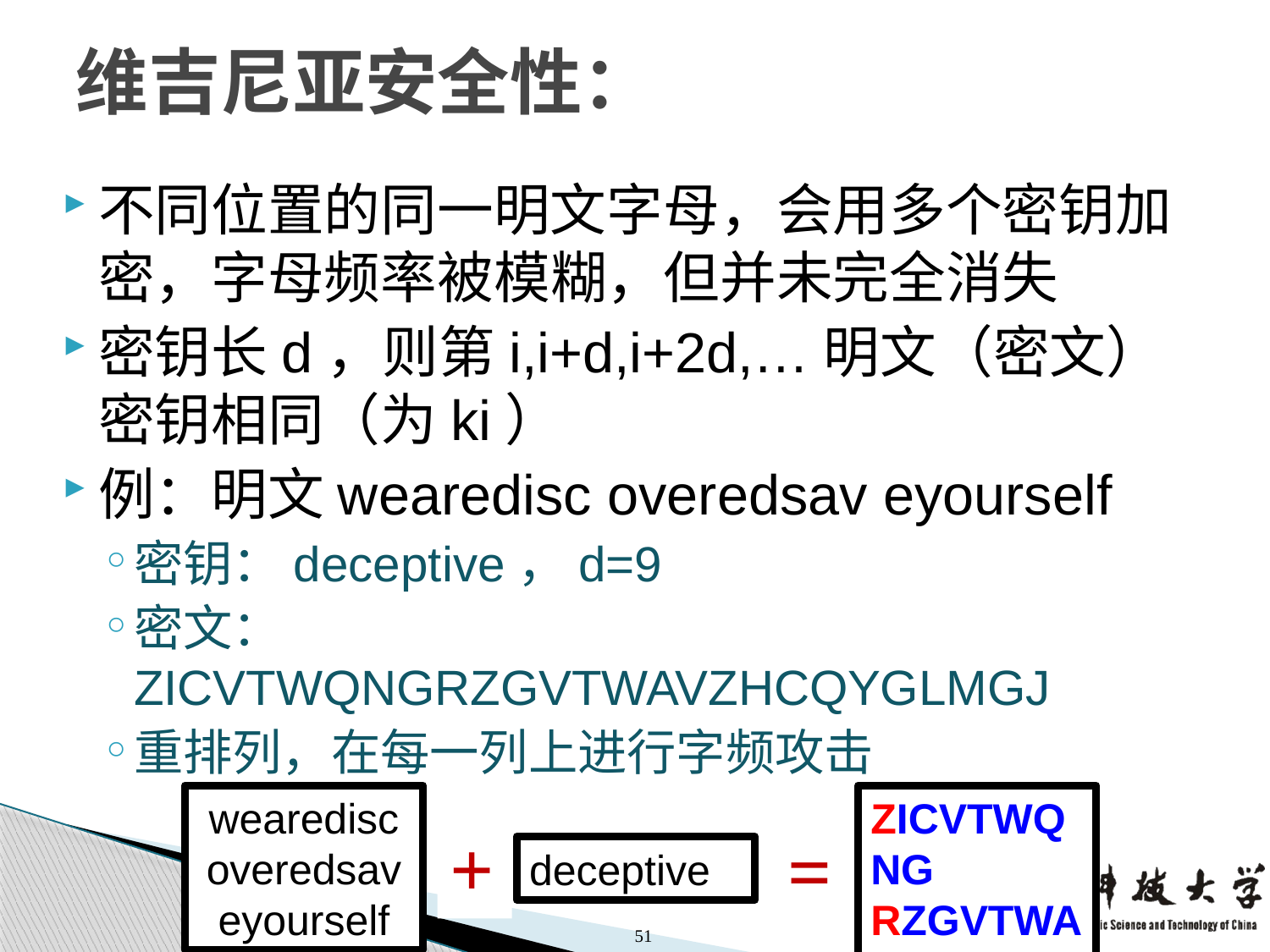

# 维吉尼亚安全性：
不同位置的同一明文字母，会用多个密钥加密，字母频率被模糊，但并未完全消失
密钥长d，则第i,i+d,i+2d,…明文（密文）密钥相同（为ki）
例：明文wearedisc overedsav eyourself
密钥：deceptive，d=9
密文：ZICVTWQNGRZGVTWAVZHCQYGLMGJ
重排列，在每一列上进行字频攻击
wearedisc
overedsav
eyourself
ZICVTWQNG
RZGVTWAVZ
HCQYGLMGJ
+
=
deceptive
51